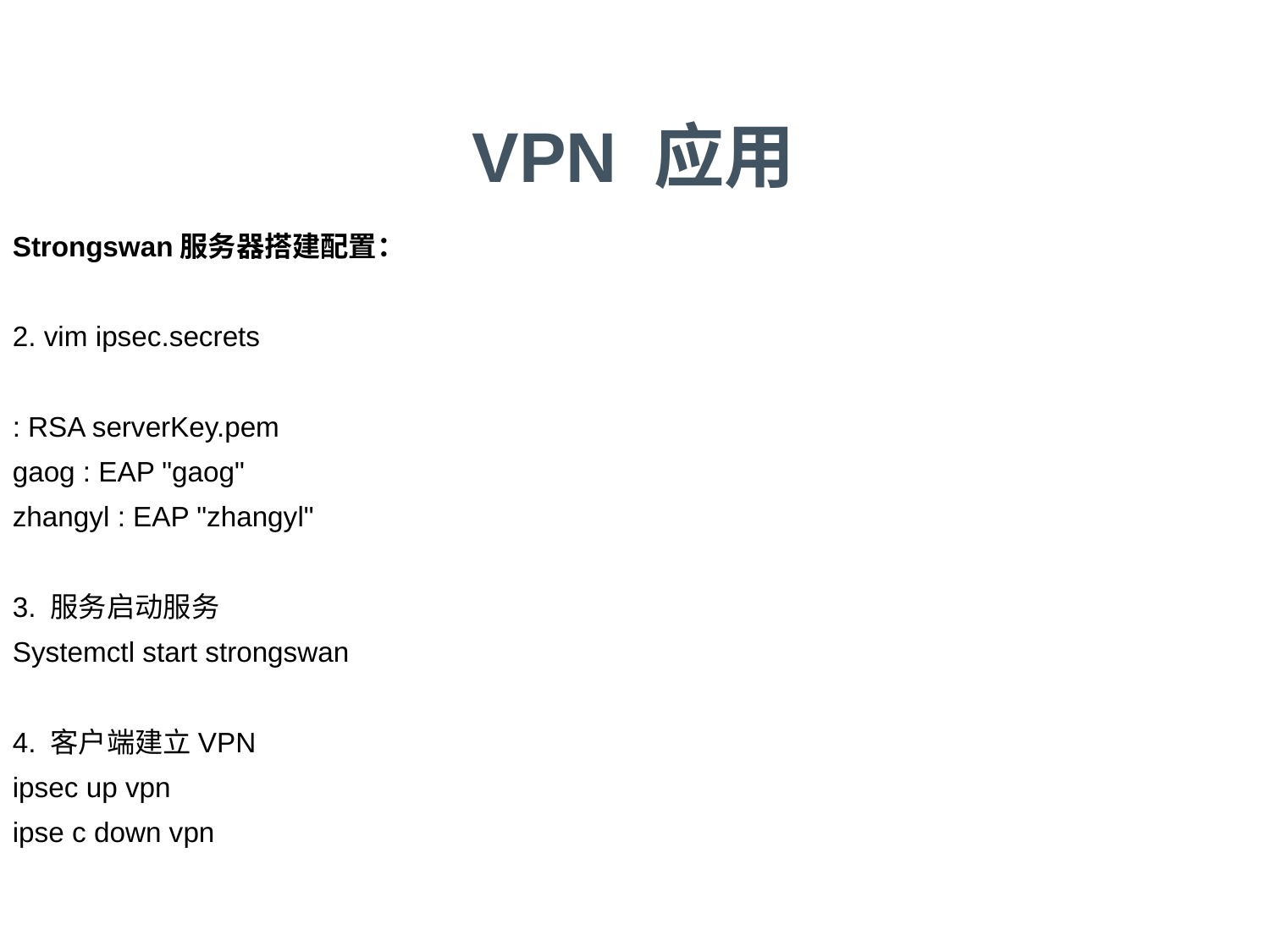

VPN 应用
Strongswan服务器搭建配置：

2. vim ipsec.secrets

: RSA serverKey.pem
gaog : EAP "gaog"
zhangyl : EAP "zhangyl"

3. 服务启动服务
Systemctl start strongswan

4. 客户端建立VPN
ipsec up vpn
ipse c down vpn